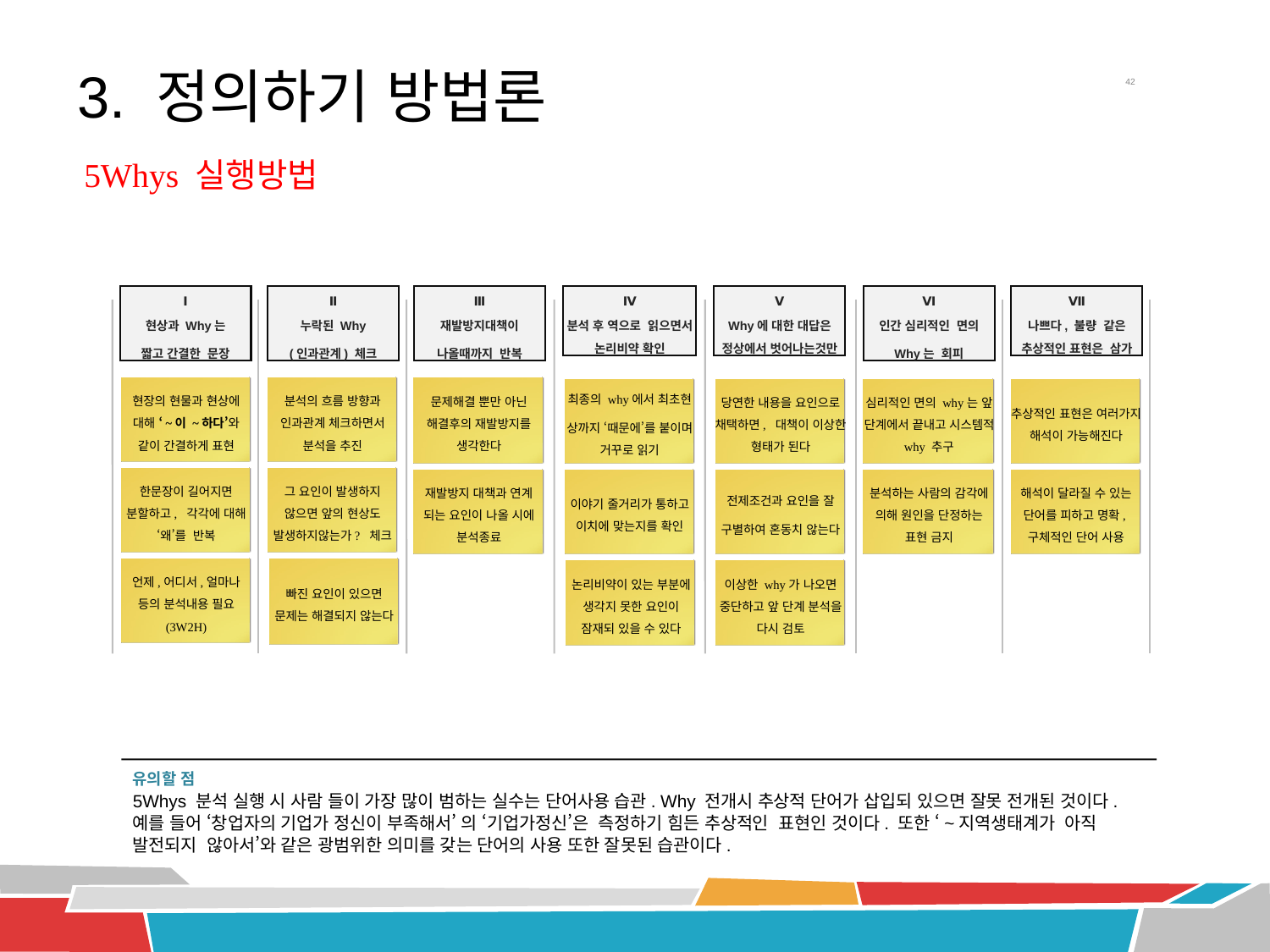

3. 정의하기 방법론
42
5Whys 실행방법
Ⅰ
현상과 Why는
짧고 간결한  문장
Ⅱ
누락된 Why
(인과관계) 체크
Ⅲ
재발방지대책이
나올때까지  반복
Ⅳ
분석 후 역으로  읽으면서 논리비약 확인
Ⅴ
Why에 대한 대답은 정상에서 벗어나는것만
Ⅵ
인간 심리적인  면의
Why는  회피
Ⅶ
나쁘다, 불량  같은 추상적인 표현은  삼가

현장의 현물과 현상에 대해 ‘~이 ~하다’와 같이 간결하게 표현
분석의 흐름 방향과 인과관계 체크하면서 분석을 추진
문제해결 뿐만 아닌 해결후의 재발방지를 생각한다
최종의 why에서 최초현
상까지 ‘때문에’를 붙이며 거꾸로 읽기
당연한 내용을 요인으로 채택하면,  대책이 이상한 형태가 된다
심리적인 면의 why는 앞 단계에서 끝내고 시스템적 why 추구
추상적인 표현은 여러가지 해석이 가능해진다
한문장이 길어지면 분할하고,  각각에 대해 ‘왜’를  반복
그 요인이 발생하지 않으면 앞의 현상도 발생하지않는가?  체크
재발방지 대책과 연계 되는 요인이 나올 시에 분석종료
이야기 줄거리가 통하고 이치에 맞는지를 확인
전제조건과 요인을 잘
구별하여 혼동치 않는다
분석하는 사람의 감각에 의해 원인을 단정하는 표현 금지
해석이 달라질 수 있는 단어를 피하고 명확,  구체적인 단어 사용
언제,어디서,얼마나 등의 분석내용 필요 (3W2H)
빠진 요인이 있으면 문제는 해결되지 않는다
논리비약이 있는 부분에 생각지 못한 요인이 잠재되 있을 수 있다
이상한 why가 나오면 중단하고 앞 단계 분석을 다시 검토

유의할 점
5Whys 분석 실행 시 사람 들이 가장 많이 범하는 실수는 단어사용 습관. Why 전개시 추상적 단어가 삽입되 있으면 잘못 전개된 것이다. 예를 들어 ‘창업자의 기업가 정신이 부족해서’ 의 ‘기업가정신’은  측정하기 힘든 추상적인  표현인 것이다. 또한 ‘~지역생태계가  아직 발전되지  않아서’와 같은 광범위한 의미를 갖는 단어의 사용 또한 잘못된 습관이다.